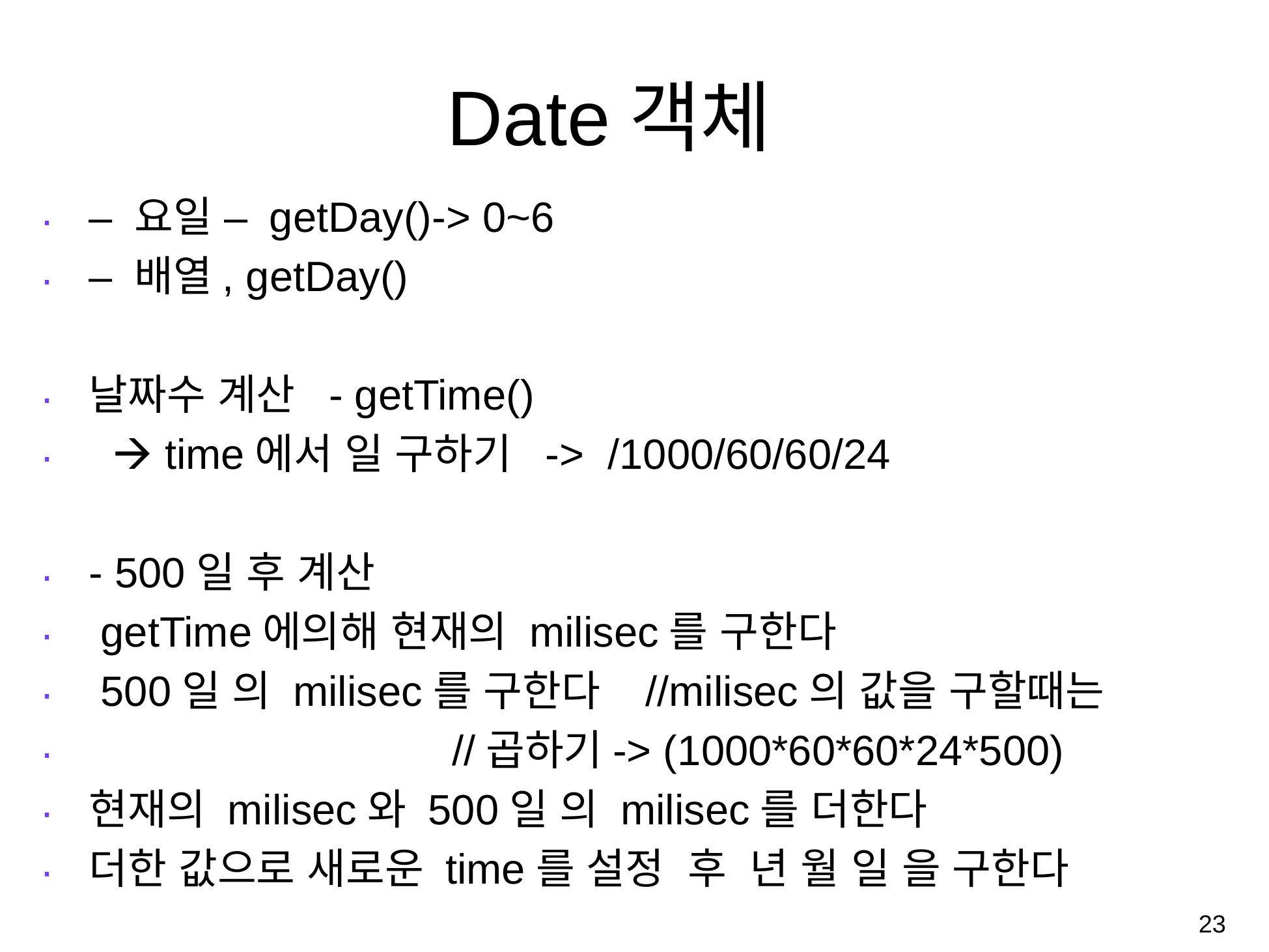

# Date객체
– 요일 – getDay()-> 0~6
– 배열, getDay()

날짜수 계산  - getTime()
  🡪 time에서 일 구하기  ->  /1000/60/60/24

- 500일 후 계산
 getTime에의해 현재의 milisec를 구한다
 500일 의 milisec를 구한다   //milisec의 값을 구할때는
                               //곱하기-> (1000*60*60*24*500)
현재의 milisec와 500일 의 milisec를 더한다
더한 값으로 새로운 time를 설정  후  년 월 일 을 구한다

23